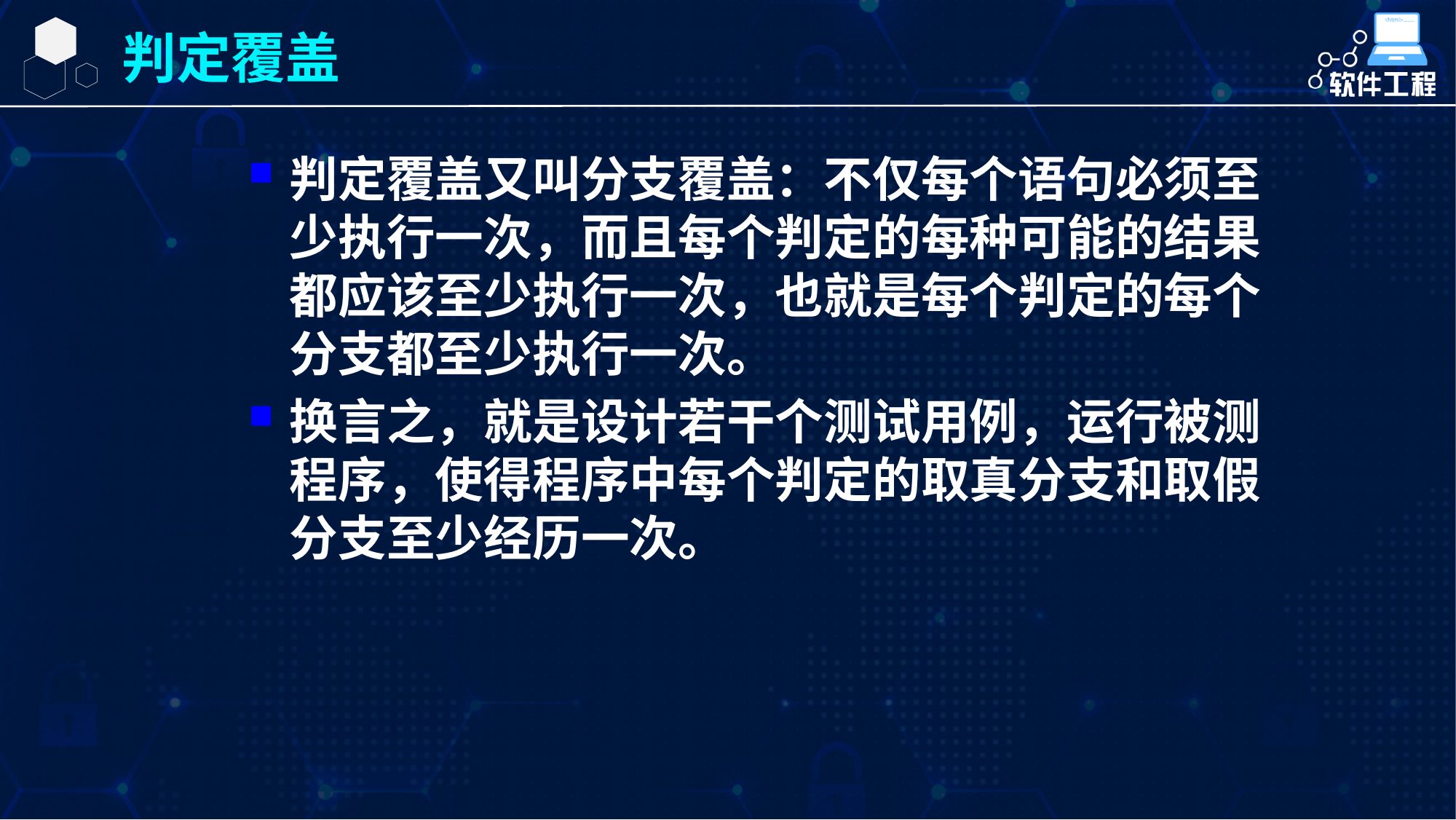

判定覆盖
判定覆盖又叫分支覆盖：不仅每个语句必须至少执行一次，而且每个判定的每种可能的结果都应该至少执行一次，也就是每个判定的每个分支都至少执行一次。
换言之，就是设计若干个测试用例，运行被测程序，使得程序中每个判定的取真分支和取假分支至少经历一次。